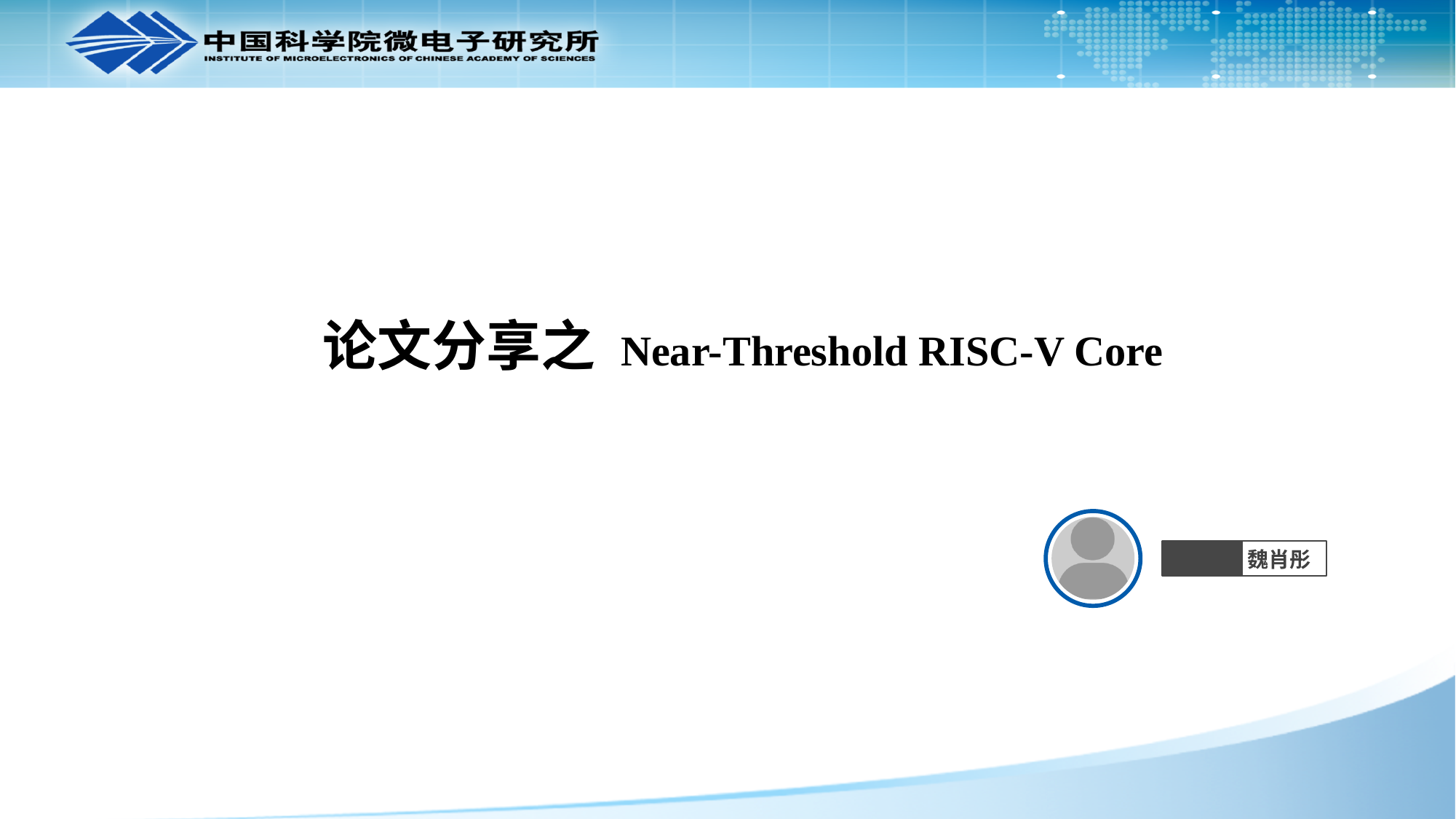

# 论文分享之 Near-Threshold RISC-V Core

汇报人
魏肖彤